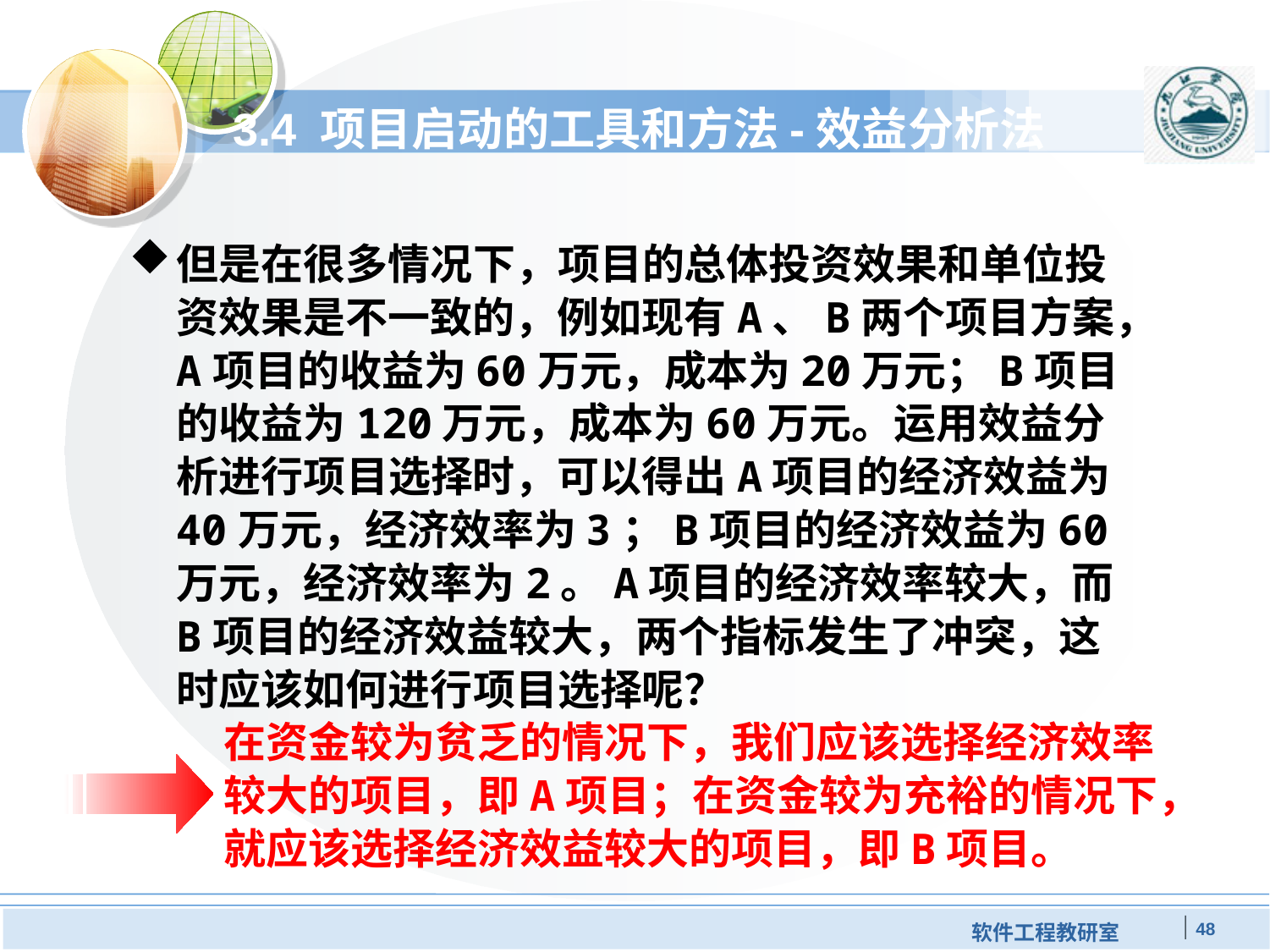

3.4 项目启动的工具和方法-效益分析法
但是在很多情况下，项目的总体投资效果和单位投资效果是不一致的，例如现有A、B两个项目方案，A项目的收益为60万元，成本为20万元；B项目的收益为120万元，成本为60万元。运用效益分析进行项目选择时，可以得出A项目的经济效益为40万元，经济效率为3；B项目的经济效益为60万元，经济效率为2。A项目的经济效率较大，而B项目的经济效益较大，两个指标发生了冲突，这时应该如何进行项目选择呢？

在资金较为贫乏的情况下，我们应该选择经济效率较大的项目，即A项目；在资金较为充裕的情况下，就应该选择经济效益较大的项目，即B项目。